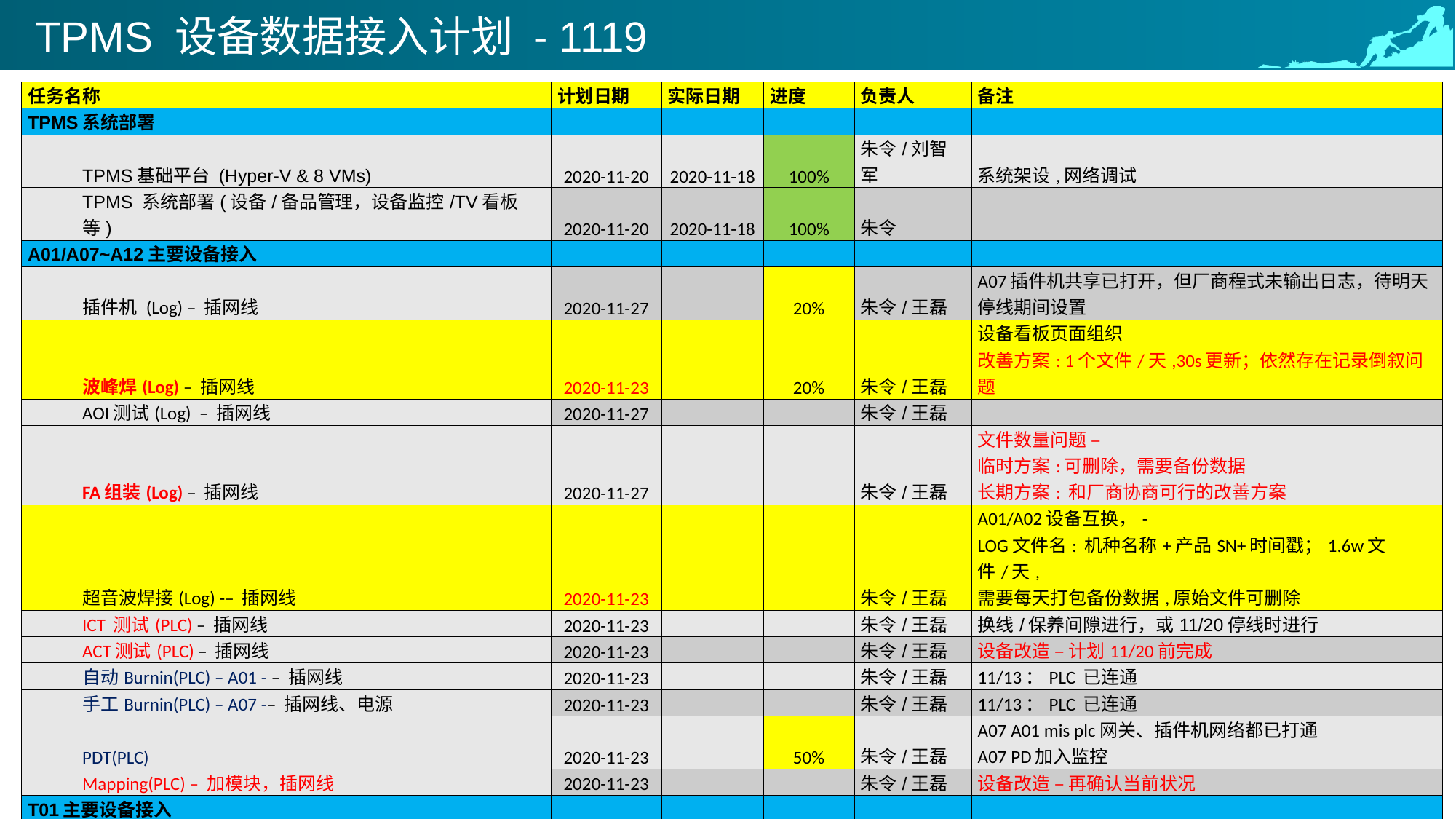

# TPMS 设备数据接入计划 - 1119
| 任务名称 | 计划日期 | 实际日期 | 进度 | 负责人 | 备注 |
| --- | --- | --- | --- | --- | --- |
| TPMS系统部署 |  |  |  |  |  |
| TPMS基础平台 (Hyper-V & 8 VMs) | 2020-11-20 | 2020-11-18 | 100% | 朱令/刘智军 | 系统架设,网络调试 |
| TPMS 系统部署(设备/备品管理，设备监控/TV看板等) | 2020-11-20 | 2020-11-18 | 100% | 朱令 |  |
| A01/A07~A12主要设备接入 |  |  |  |  |  |
| 插件机 (Log) – 插网线 | 2020-11-27 |  | 20% | 朱令/王磊 | A07插件机共享已打开，但厂商程式未输出日志，待明天停线期间设置 |
| 波峰焊(Log) – 插网线 | 2020-11-23 |  | 20% | 朱令/王磊 | 设备看板页面组织 改善方案: 1个文件/天,30s更新；依然存在记录倒叙问题 |
| AOI测试(Log) – 插网线 | 2020-11-27 |  |  | 朱令/王磊 |  |
| FA组装(Log) – 插网线 | 2020-11-27 |  |  | 朱令/王磊 | 文件数量问题 – 临时方案:可删除，需要备份数据 长期方案: 和厂商协商可行的改善方案 |
| 超音波焊接(Log) -– 插网线 | 2020-11-23 |  |  | 朱令/王磊 | A01/A02设备互换，- LOG文件名: 机种名称+产品SN+时间戳；1.6w文件/天, 需要每天打包备份数据,原始文件可删除 |
| ICT 测试(PLC) – 插网线 | 2020-11-23 |  |  | 朱令/王磊 | 换线/保养间隙进行，或11/20停线时进行 |
| ACT测试(PLC) – 插网线 | 2020-11-23 |  |  | 朱令/王磊 | 设备改造 – 计划11/20前完成 |
| 自动Burnin(PLC) – A01 - – 插网线 | 2020-11-23 |  |  | 朱令/王磊 | 11/13：PLC 已连通 |
| 手工Burnin(PLC) – A07 -– 插网线、电源 | 2020-11-23 |  |  | 朱令/王磊 | 11/13：PLC 已连通 |
| PDT(PLC) | 2020-11-23 |  | 50% | 朱令/王磊 | A07 A01 mis plc网关、插件机网络都已打通 A07 PD加入监控 |
| Mapping(PLC) – 加模块，插网线 | 2020-11-23 |  |  | 朱令/王磊 | 设备改造 – 再确认当前状况 |
| T01主要设备接入 |  |  |  |  |  |
| 前段设备(PLC) | 2020-11-27 |  | 20% | 朱令/王磊 | 绕线机 各一台加入监控 |
| 中段设备(PLC) | 2020-11-27 |  |  | 朱令/王磊 | 11/12：PLC 已连通 |
| 后段设备(PLC) | 2020-11-27 |  |  | 朱令/王磊 | 11/12：PLC 已连通 |
| TPMS系统功能培训 |  |  |  |  |  |
| TPMS 设备/备品资料收集 | 2020-11-27 |  |  | TBD | 资料收集 |
| TPMS 设备管理/监控培训 | 2020-11-23 |  |  | 吴健 |  |
| TPMS备品管理培训 | 2020-11-26 |  |  | 吴健 | 使用方式调查 |